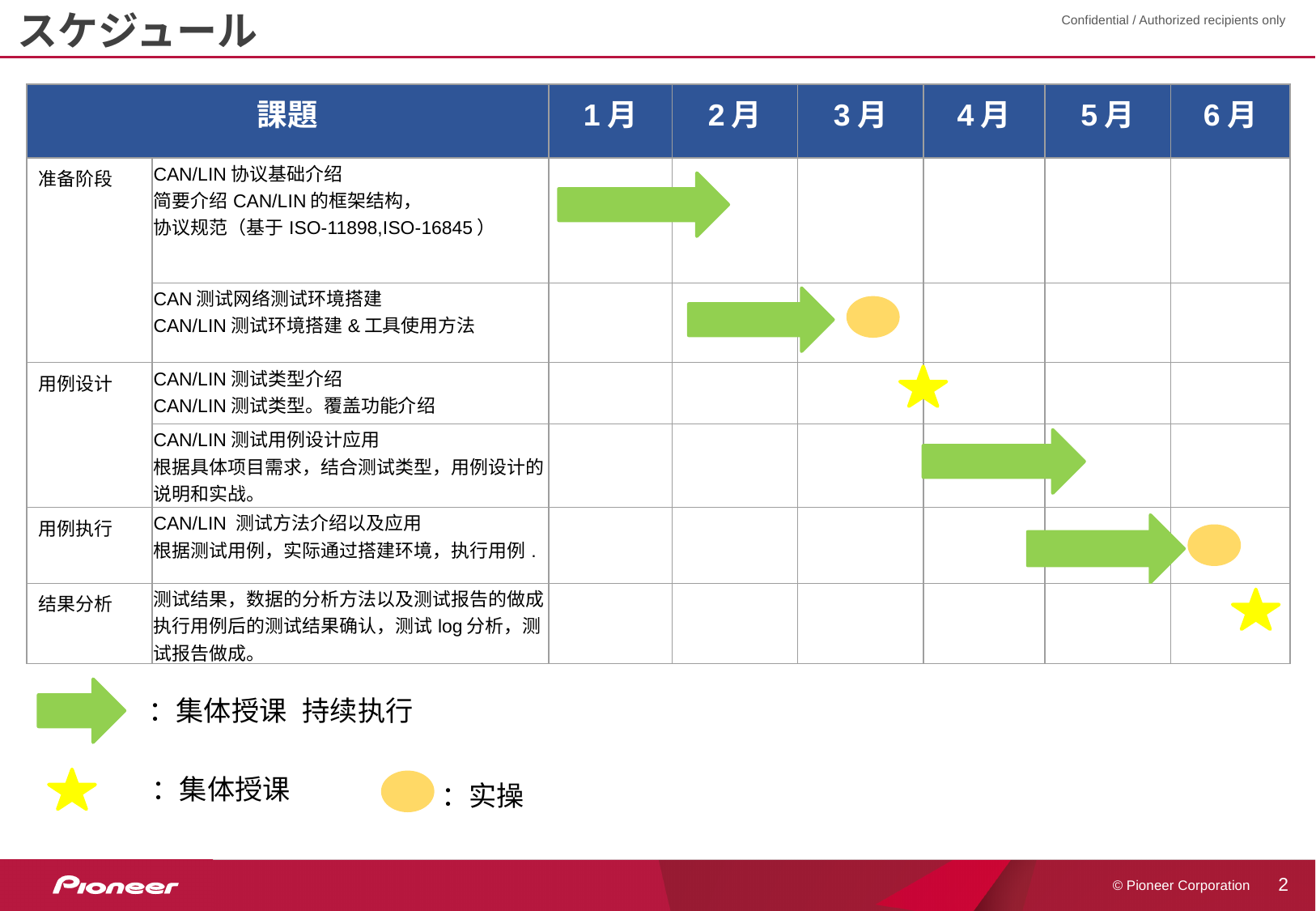

スケジュール
Confidential / Authorized recipients only
| 課題 |  | 1月 | 2月 | 3月 | 4月 | 5月 | 6月 |
| --- | --- | --- | --- | --- | --- | --- | --- |
| 准备阶段 | CAN/LIN协议基础介绍 简要介绍CAN/LIN的框架结构， 协议规范（基于ISO-11898,ISO-16845） |  |  |  |  |  |  |
|  | CAN测试网络测试环境搭建 CAN/LIN测试环境搭建&工具使用方法 |  |  |  |  |  |  |
| 用例设计 | CAN/LIN测试类型介绍 CAN/LIN测试类型。覆盖功能介绍 |  |  | 月 |  |  |  |
|  | CAN/LIN测试用例设计应用 根据具体项目需求，结合测试类型，用例设计的说明和实战。 |  |  |  |  |  |  |
| 用例执行 | CAN/LIN 测试方法介绍以及应用 根据测试用例，实际通过搭建环境，执行用例. |  |  |  |  |  |  |
| 结果分析 | 测试结果，数据的分析方法以及测试报告的做成 执行用例后的测试结果确认，测试log分析，测试报告做成。 |  |  |  |  |  |  |

：集体授课  持续执行
：集体授课

：实操